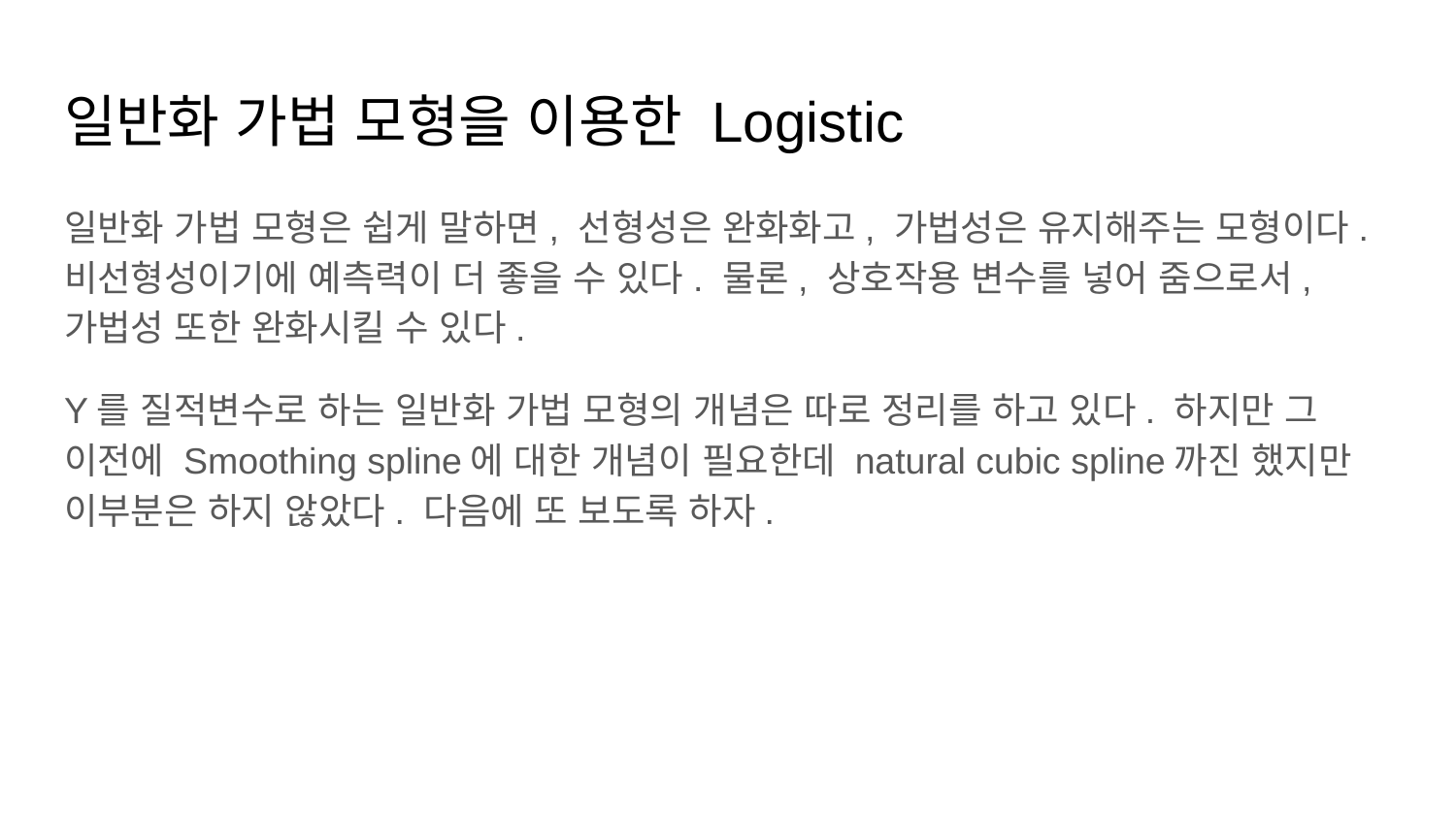

# 일반화 가법 모형을 이용한 Logistic
일반화 가법 모형은 쉽게 말하면, 선형성은 완화화고, 가법성은 유지해주는 모형이다. 비선형성이기에 예측력이 더 좋을 수 있다. 물론, 상호작용 변수를 넣어 줌으로서, 가법성 또한 완화시킬 수 있다.
Y를 질적변수로 하는 일반화 가법 모형의 개념은 따로 정리를 하고 있다. 하지만 그 이전에 Smoothing spline에 대한 개념이 필요한데 natural cubic spline까진 했지만 이부분은 하지 않았다. 다음에 또 보도록 하자.